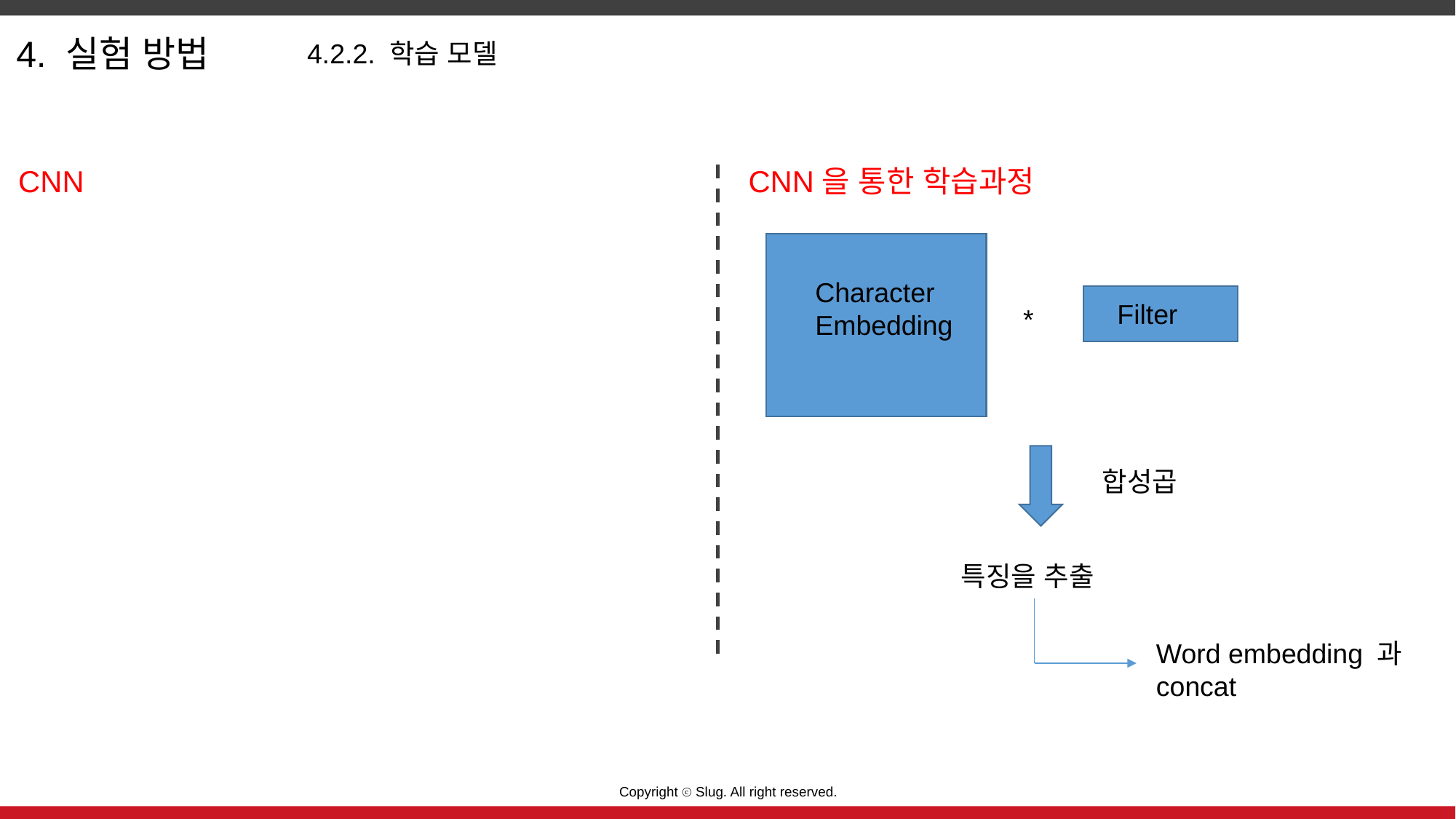

4. 실험 방법
4.2.2. 학습 모델
CNN
CNN을 통한 학습과정

Character
Embedding

Filter
*

합성곱
특징을 추출
Word embedding 과 concat